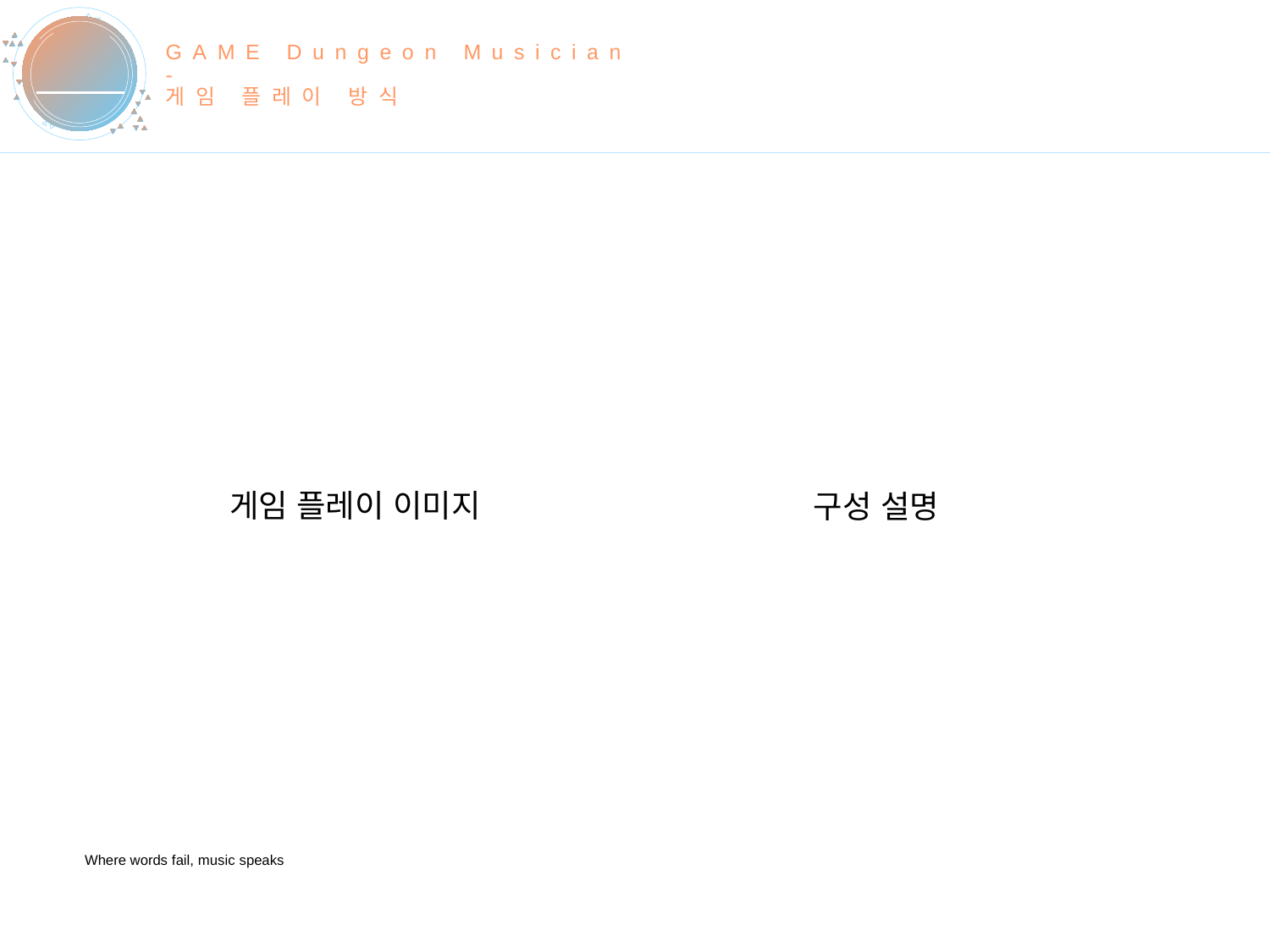

# GAME Dungeon Musician - 게임 플레이 방식
DIGITAL
VINYL-
DESIGNED BY L@RGO

게임 플레이 이미지
구성 설명
Where words fail, music speaks